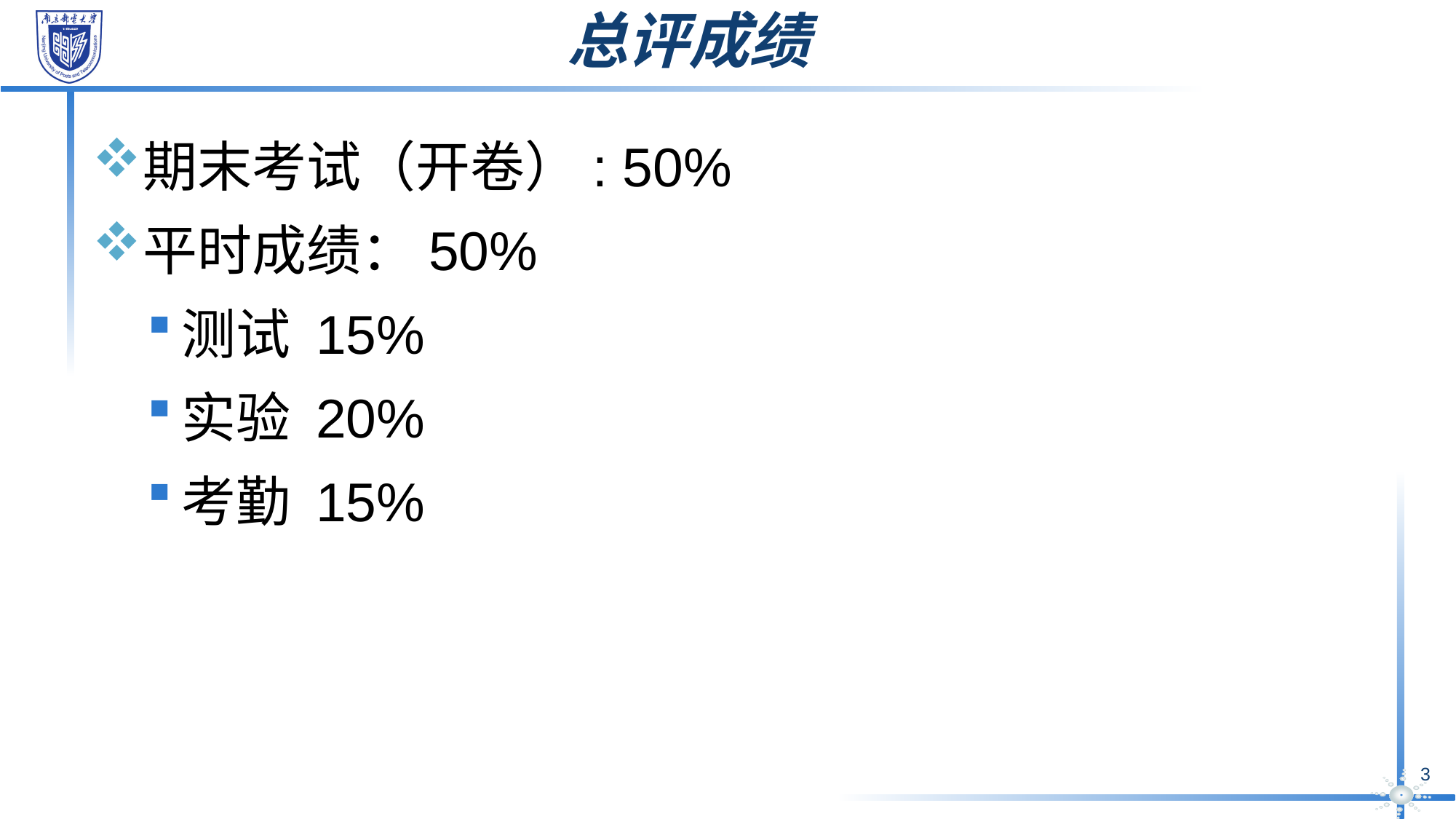

# 总评成绩
期末考试（开卷）: 50%
平时成绩：50%
测试 15%
实验 20%
考勤 15%